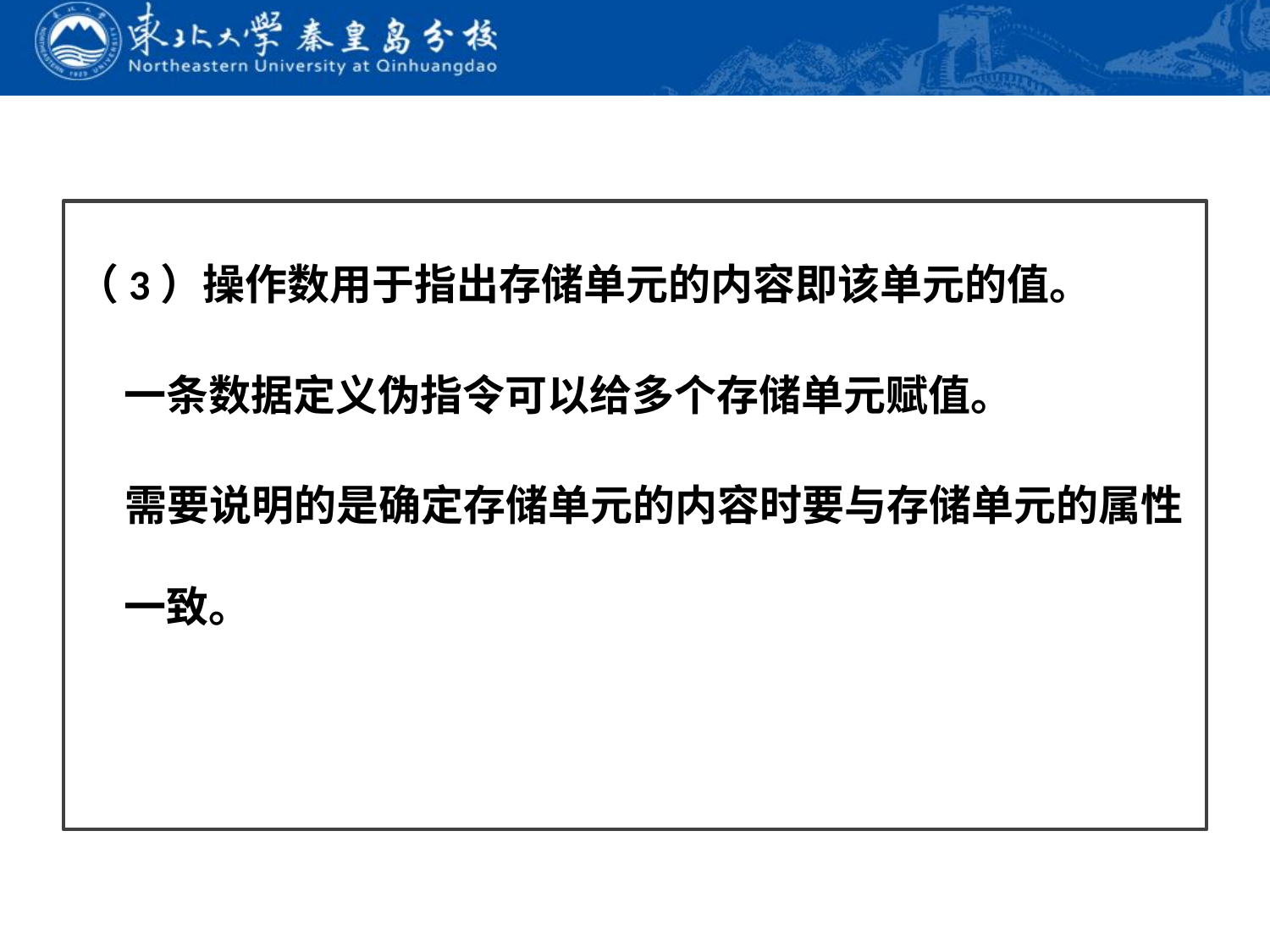

（3）操作数用于指出存储单元的内容即该单元的值。
	一条数据定义伪指令可以给多个存储单元赋值。
    需要说明的是确定存储单元的内容时要与存储单元的属性一致。